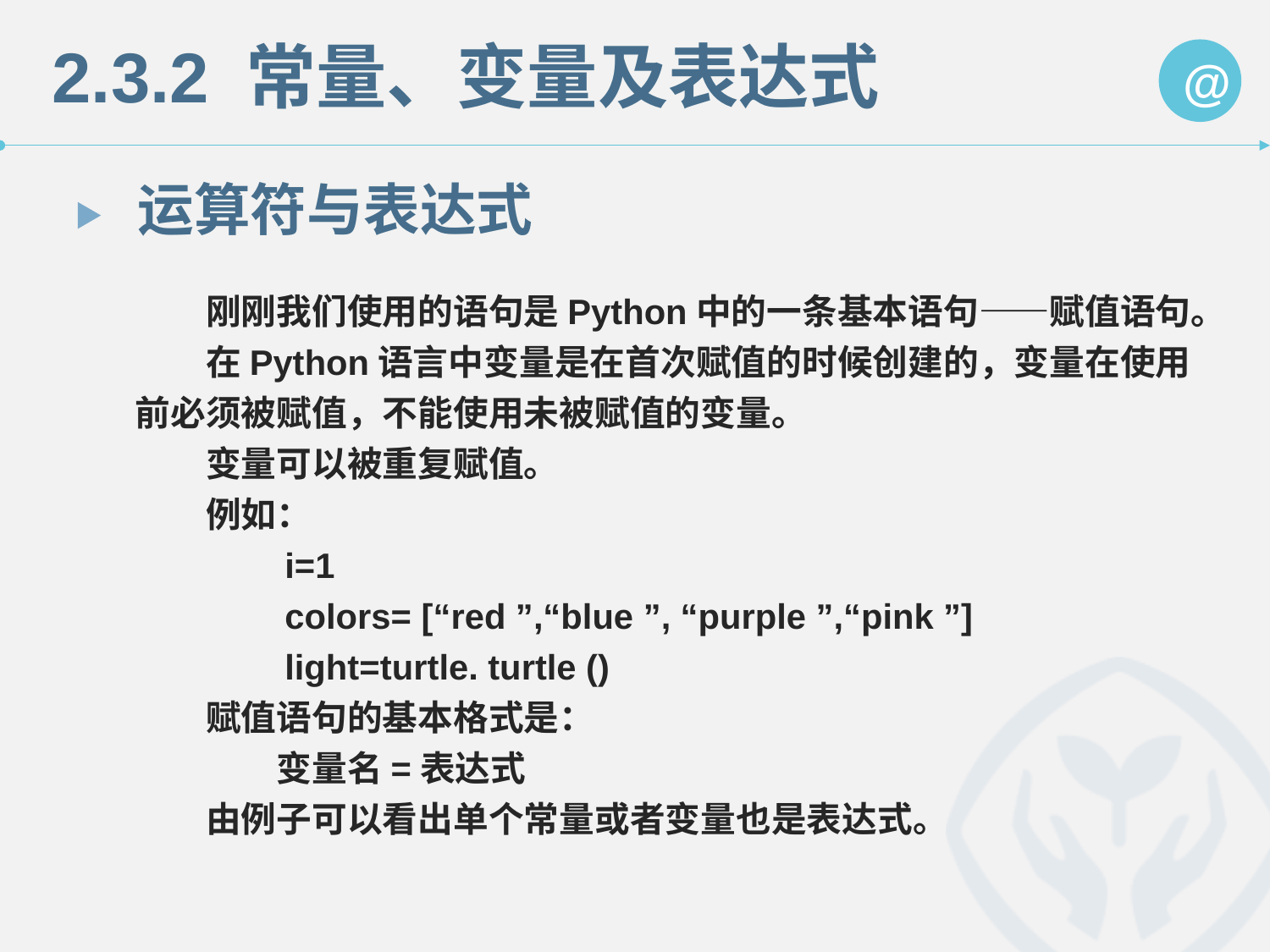

运算符与表达式

　　刚刚我们使用的语句是Python中的一条基本语句——赋值语句。
　　在Python语言中变量是在首次赋值的时候创建的，变量在使用前必须被赋值，不能使用未被赋值的变量。
　　变量可以被重复赋值。
　　例如：
　　　　i=1
　　　　colors= [“red ”,“blue ”, “purple ”,“pink ”]
　　　　light=turtle. turtle ()
　　赋值语句的基本格式是：
　　　　变量名=表达式
　　由例子可以看出单个常量或者变量也是表达式。